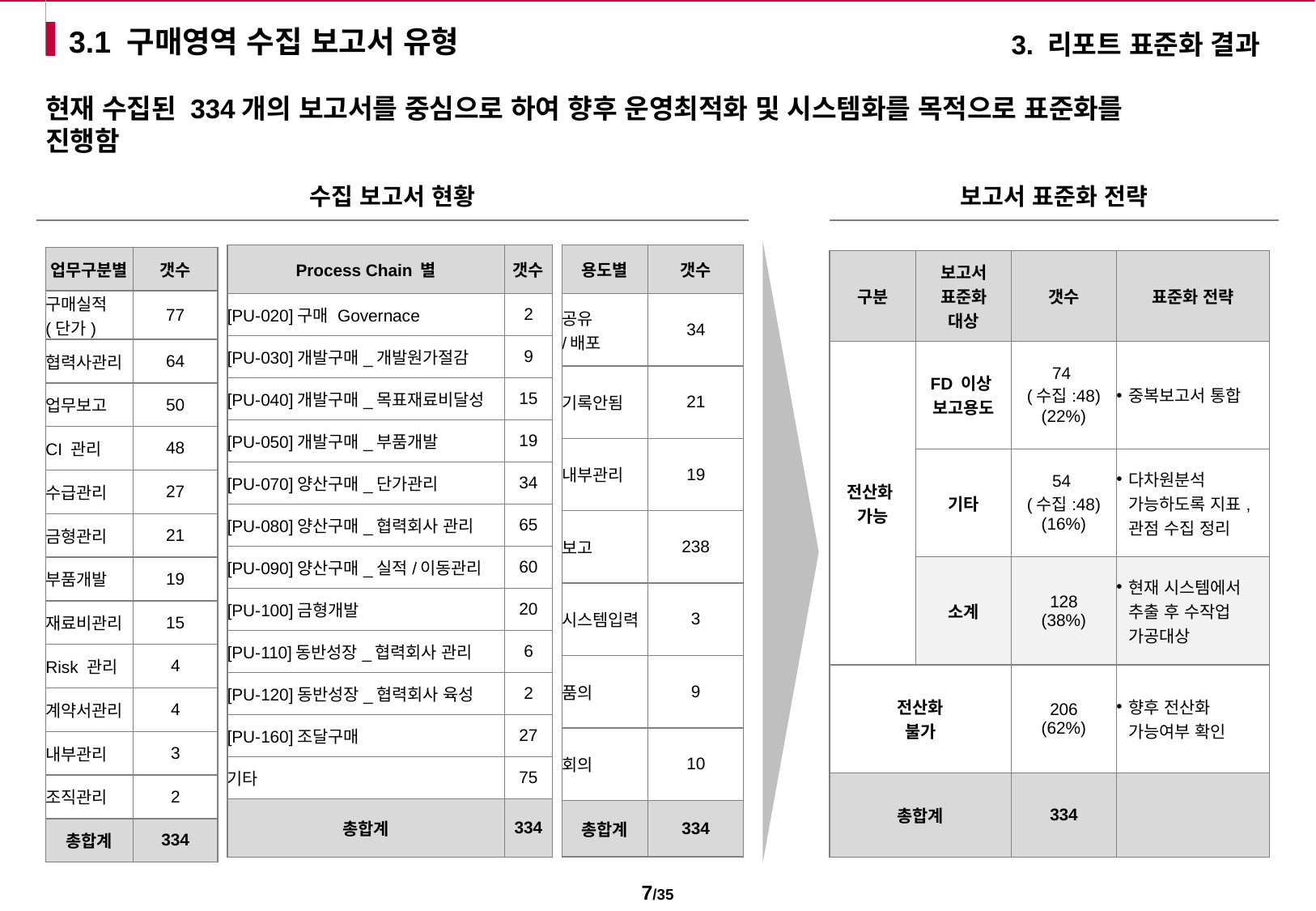

# 3.1 구매영역 수집 보고서 유형
3. 리포트 표준화 결과
현재 수집된 334개의 보고서를 중심으로 하여 향후 운영최적화 및 시스템화를 목적으로 표준화를
진행함
수집 보고서 현황
보고서 표준화 전략
| Process Chain 별 | 갯수 |
| --- | --- |
| [PU-020]구매 Governace | 2 |
| [PU-030]개발구매\_개발원가절감 | 9 |
| [PU-040]개발구매\_목표재료비달성 | 15 |
| [PU-050]개발구매\_부품개발 | 19 |
| [PU-070]양산구매\_단가관리 | 34 |
| [PU-080]양산구매\_협력회사 관리 | 65 |
| [PU-090]양산구매\_실적/이동관리 | 60 |
| [PU-100]금형개발 | 20 |
| [PU-110]동반성장\_협력회사 관리 | 6 |
| [PU-120]동반성장\_협력회사 육성 | 2 |
| [PU-160]조달구매 | 27 |
| 기타 | 75 |
| 총합계 | 334 |
| 용도별 | 갯수 |
| --- | --- |
| 공유 /배포 | 34 |
| 기록안됨 | 21 |
| 내부관리 | 19 |
| 보고 | 238 |
| 시스템입력 | 3 |
| 품의 | 9 |
| 회의 | 10 |
| 총합계 | 334 |
| 업무구분별 | 갯수 |
| --- | --- |
| 구매실적(단가) | 77 |
| 협력사관리 | 64 |
| 업무보고 | 50 |
| CI 관리 | 48 |
| 수급관리 | 27 |
| 금형관리 | 21 |
| 부품개발 | 19 |
| 재료비관리 | 15 |
| Risk 관리 | 4 |
| 계약서관리 | 4 |
| 내부관리 | 3 |
| 조직관리 | 2 |
| 총합계 | 334 |
| 구분 | 보고서 표준화 대상 | 갯수 | 표준화 전략 |
| --- | --- | --- | --- |
| 전산화 가능 | FD 이상 보고용도 | 74 (수집:48) (22%) | 중복보고서 통합 |
|  | 기타 | 54 (수집:48) (16%) | 다차원분석 가능하도록 지표, 관점 수집 정리 |
|  | 소계 | 128 (38%) | 현재 시스템에서 추출 후 수작업 가공대상 |
| 전산화 불가 |  | 206 (62%) | 향후 전산화 가능여부 확인 |
| 총합계 |  | 334 |  |